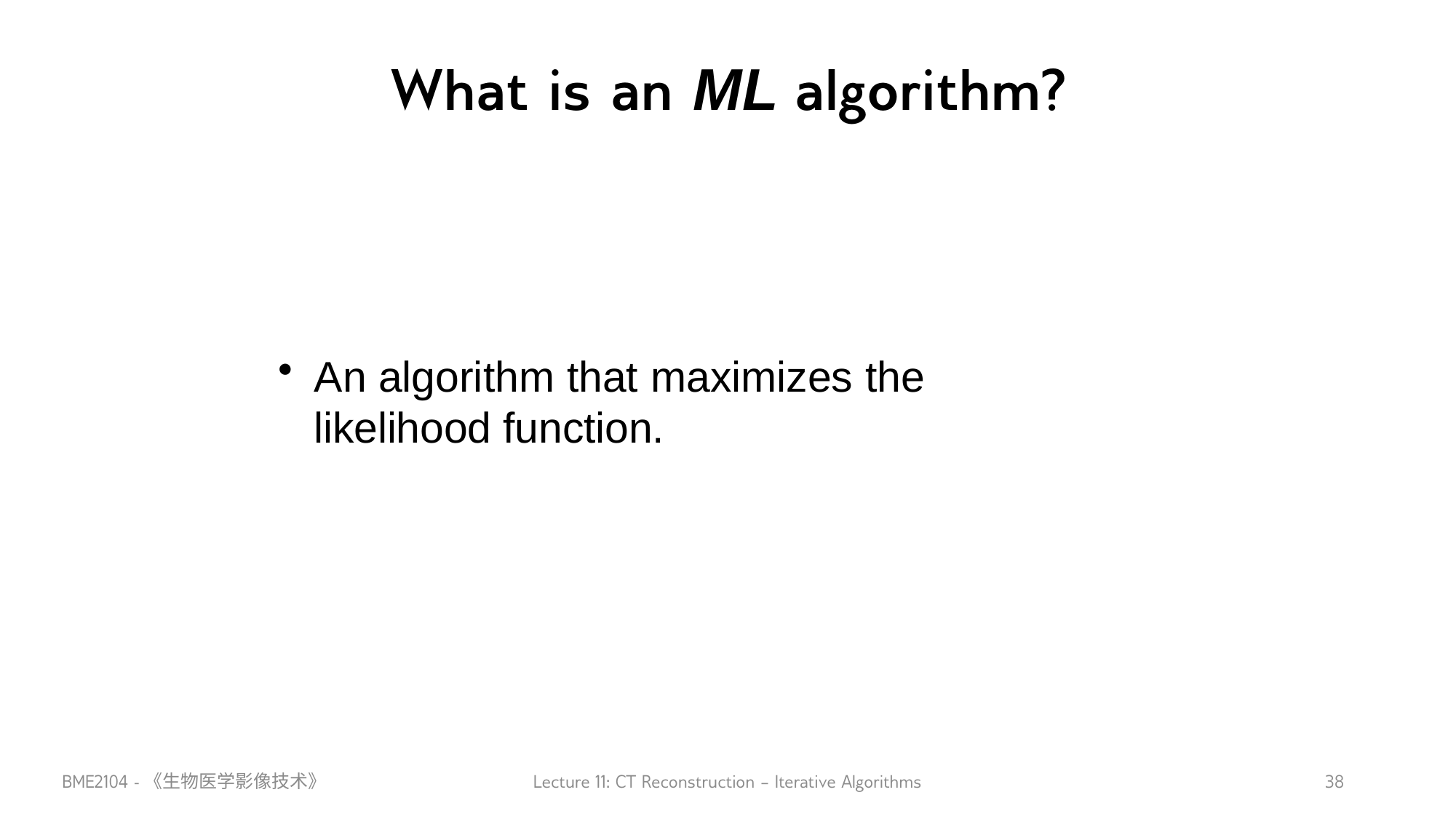

# What is an ML algorithm?
An algorithm that maximizes the likelihood function.
BME2104 -《生物医学影像技术》
Lecture 11: CT Reconstruction – Iterative Algorithms
38